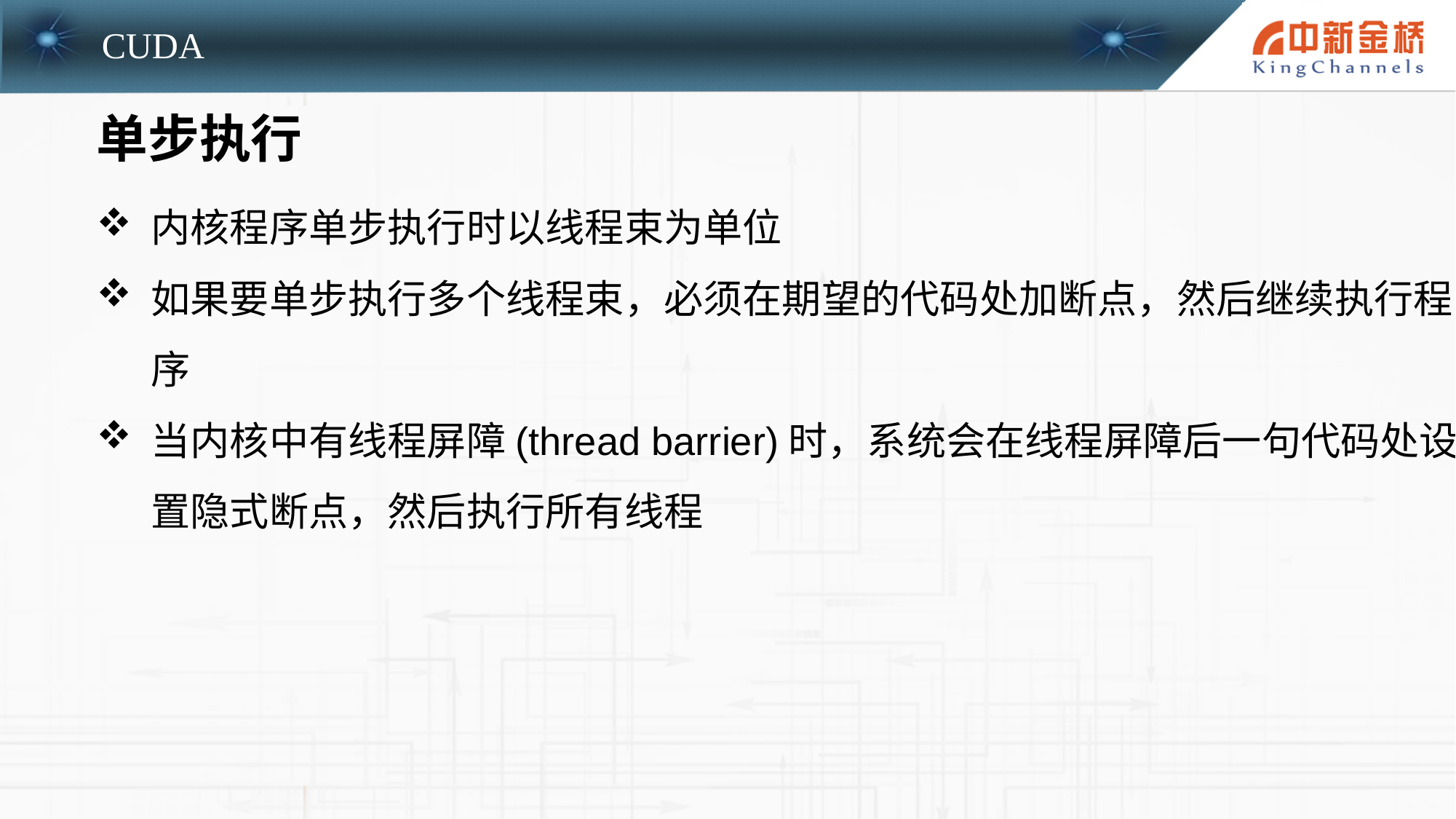

单步执行
内核程序单步执行时以线程束为单位
如果要单步执行多个线程束，必须在期望的代码处加断点，然后继续执行程序
当内核中有线程屏障(thread barrier)时，系统会在线程屏障后一句代码处设置隐式断点，然后执行所有线程